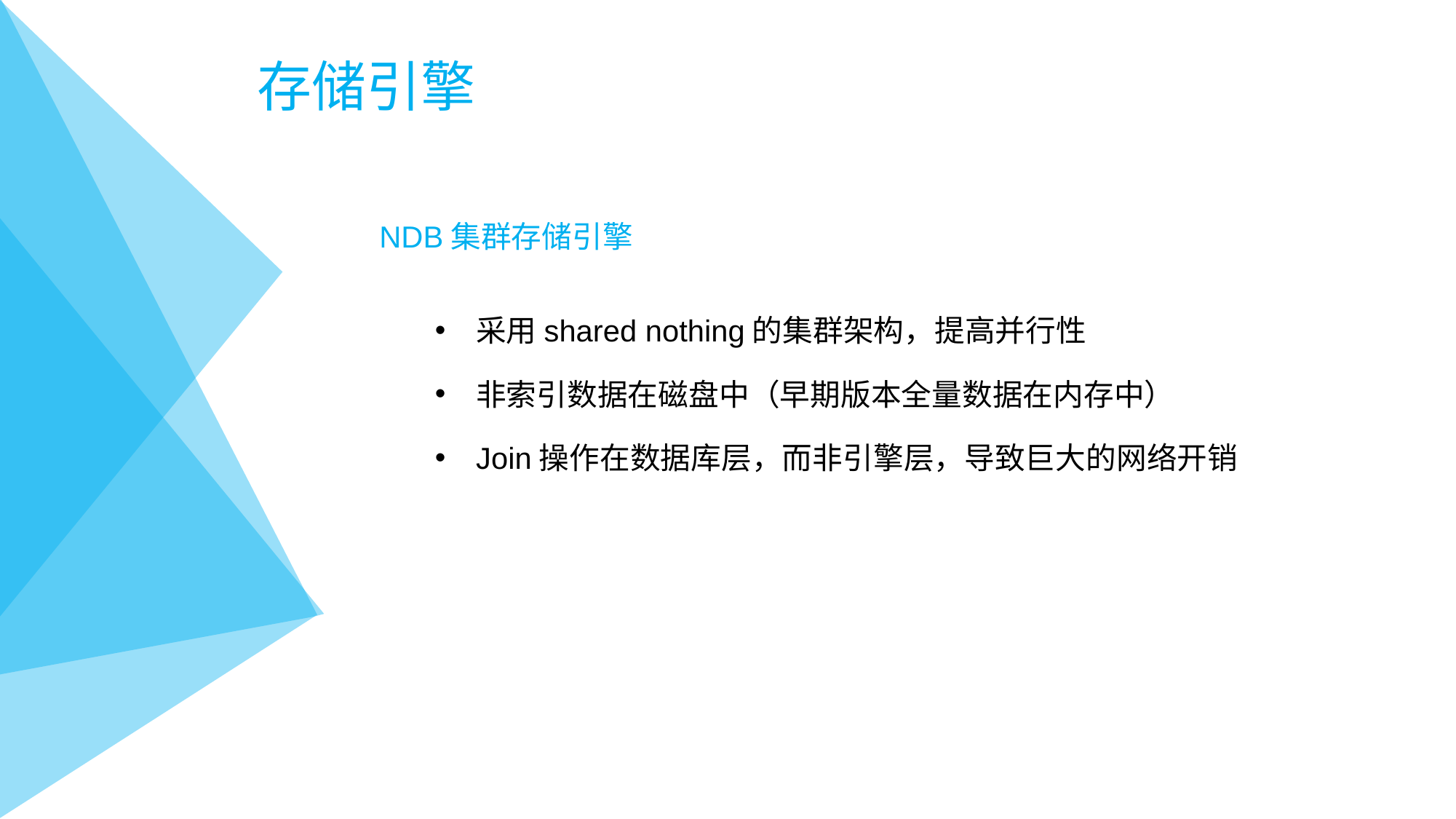

# 存储引擎
NDB集群存储引擎

采用shared nothing的集群架构，提高并行性
非索引数据在磁盘中（早期版本全量数据在内存中）
Join操作在数据库层，而非引擎层，导致巨大的网络开销